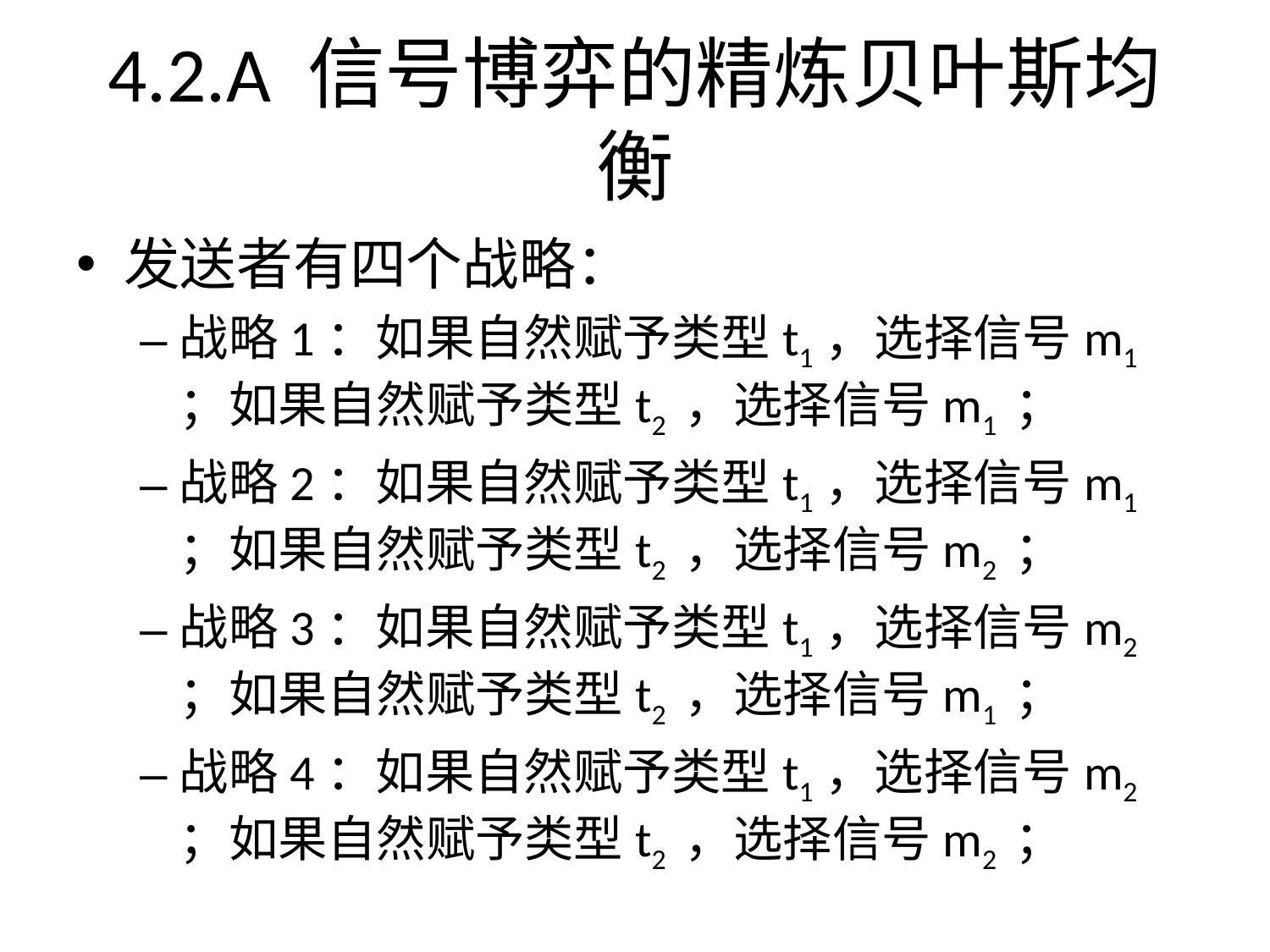

4.2.A 信号博弈的精炼贝叶斯均衡
发送者有四个战略：
战略1：如果自然赋予类型t1，选择信号m1 ；如果自然赋予类型t2 ，选择信号m1 ；
战略2：如果自然赋予类型t1，选择信号m1 ；如果自然赋予类型t2 ，选择信号m2 ；
战略3：如果自然赋予类型t1，选择信号m2 ；如果自然赋予类型t2 ，选择信号m1 ；
战略4：如果自然赋予类型t1，选择信号m2 ；如果自然赋予类型t2 ，选择信号m2 ；